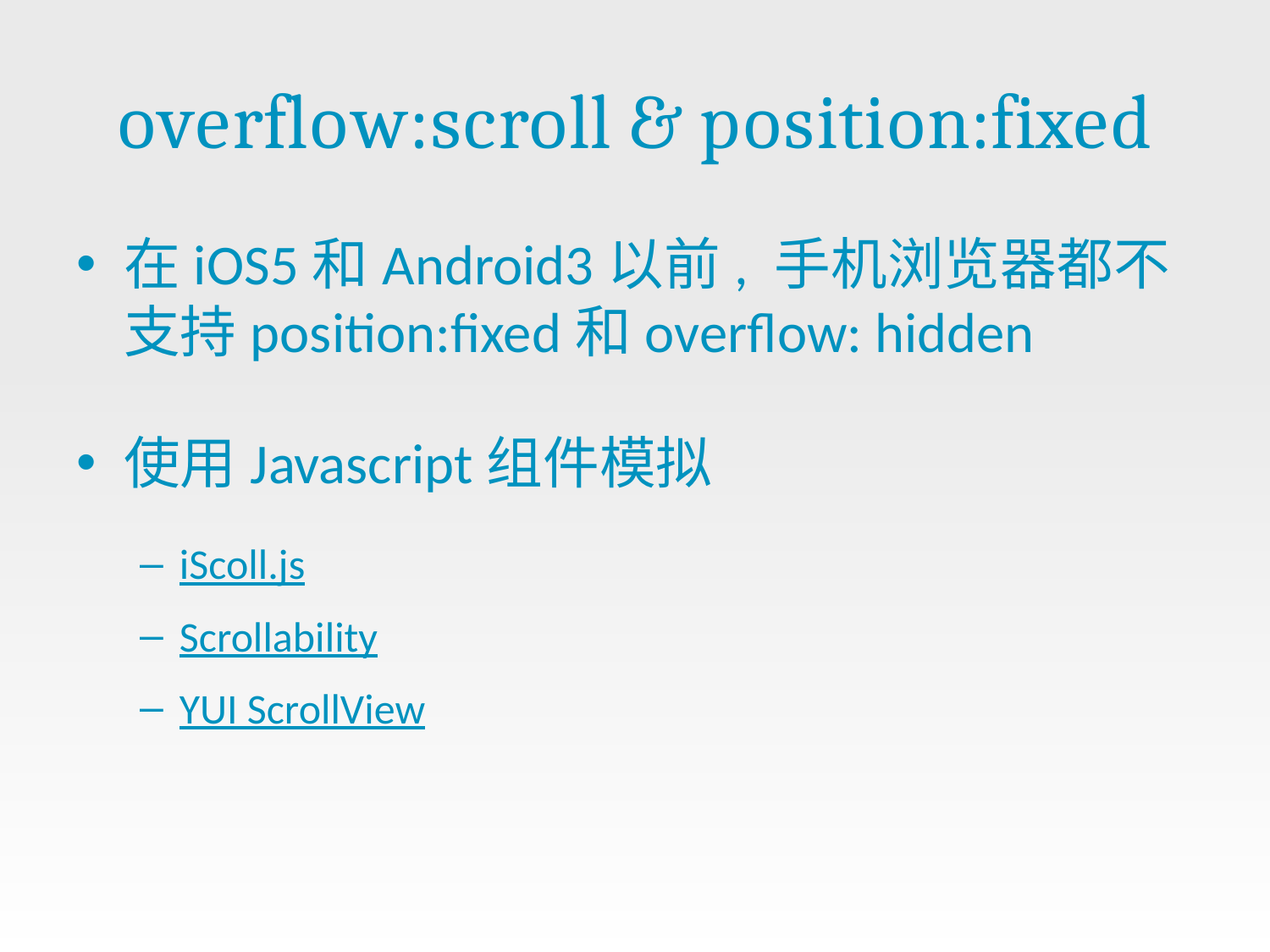

# overflow:scroll & position:fixed
在iOS5和Android3以前, 手机浏览器都不支持position:fixed和overflow: hidden
使用Javascript组件模拟
iScoll.js
Scrollability
YUI ScrollView